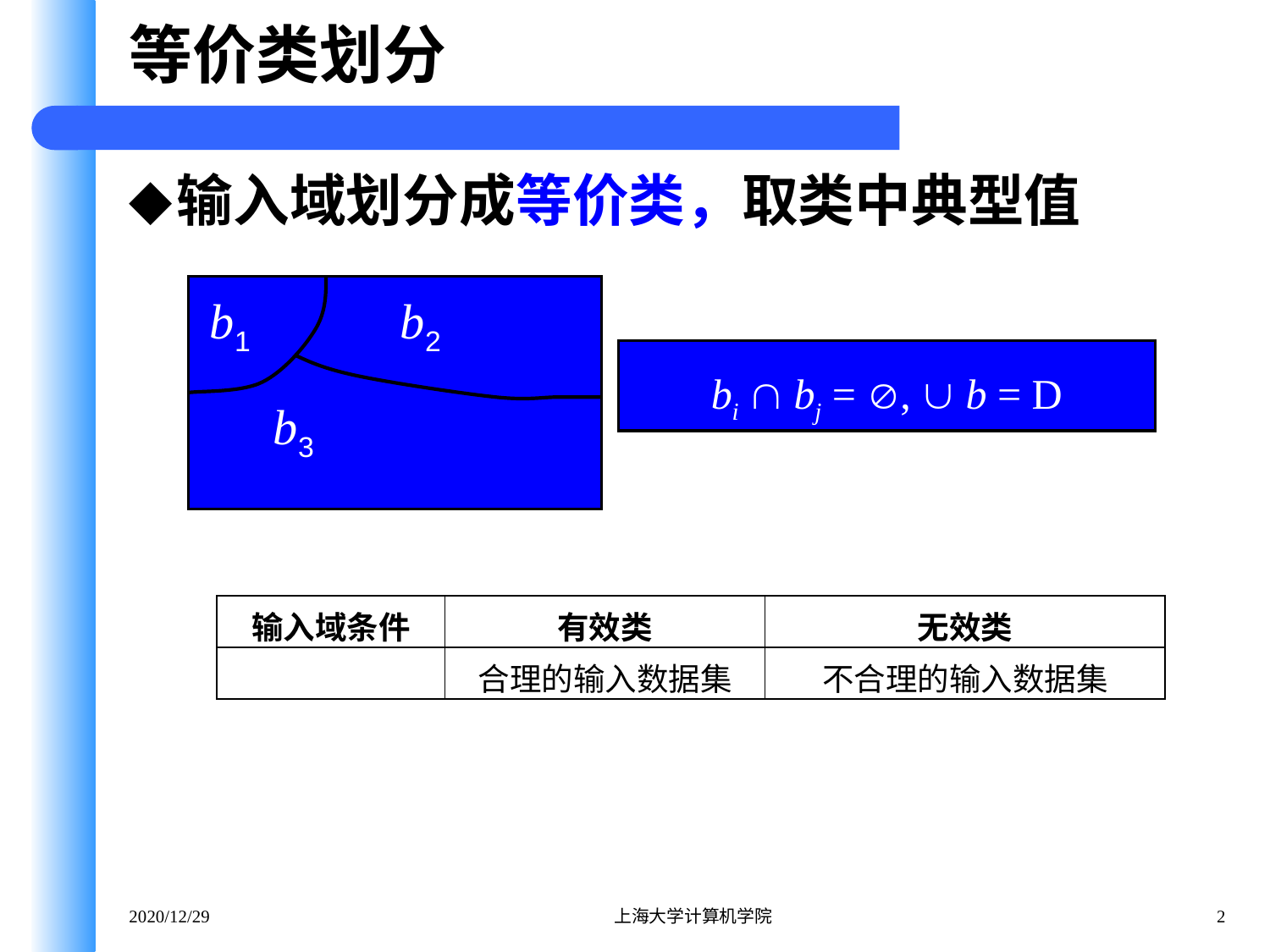

# 等价类划分
输入域划分成等价类，取类中典型值

b1
b2

b3
bi ∩ bj = ∅, ∪ b = D
| 输入域条件 | 有效类 | 无效类 |
| --- | --- | --- |
|  | 合理的输入数据集 | 不合理的输入数据集 |
2020/12/29
上海大学计算机学院
2